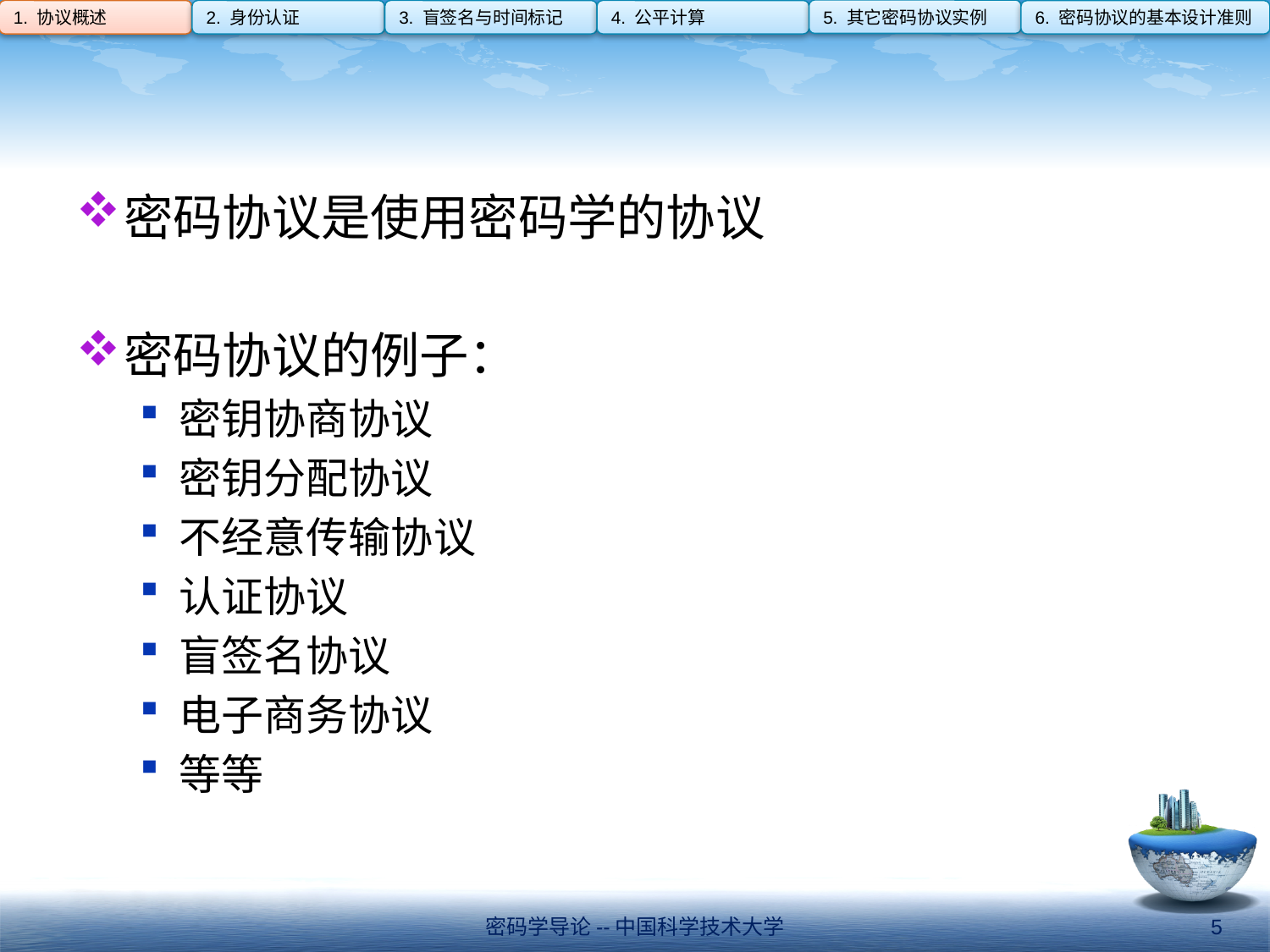

5. 其它密码协议实例
1. 协议概述
2. 身份认证
3. 盲签名与时间标记
4. 公平计算
6. 密码协议的基本设计准则
#
密码协议是使用密码学的协议

密码协议的例子：
密钥协商协议
密钥分配协议
不经意传输协议
认证协议
盲签名协议
电子商务协议
等等
密码学导论--中国科学技术大学
5